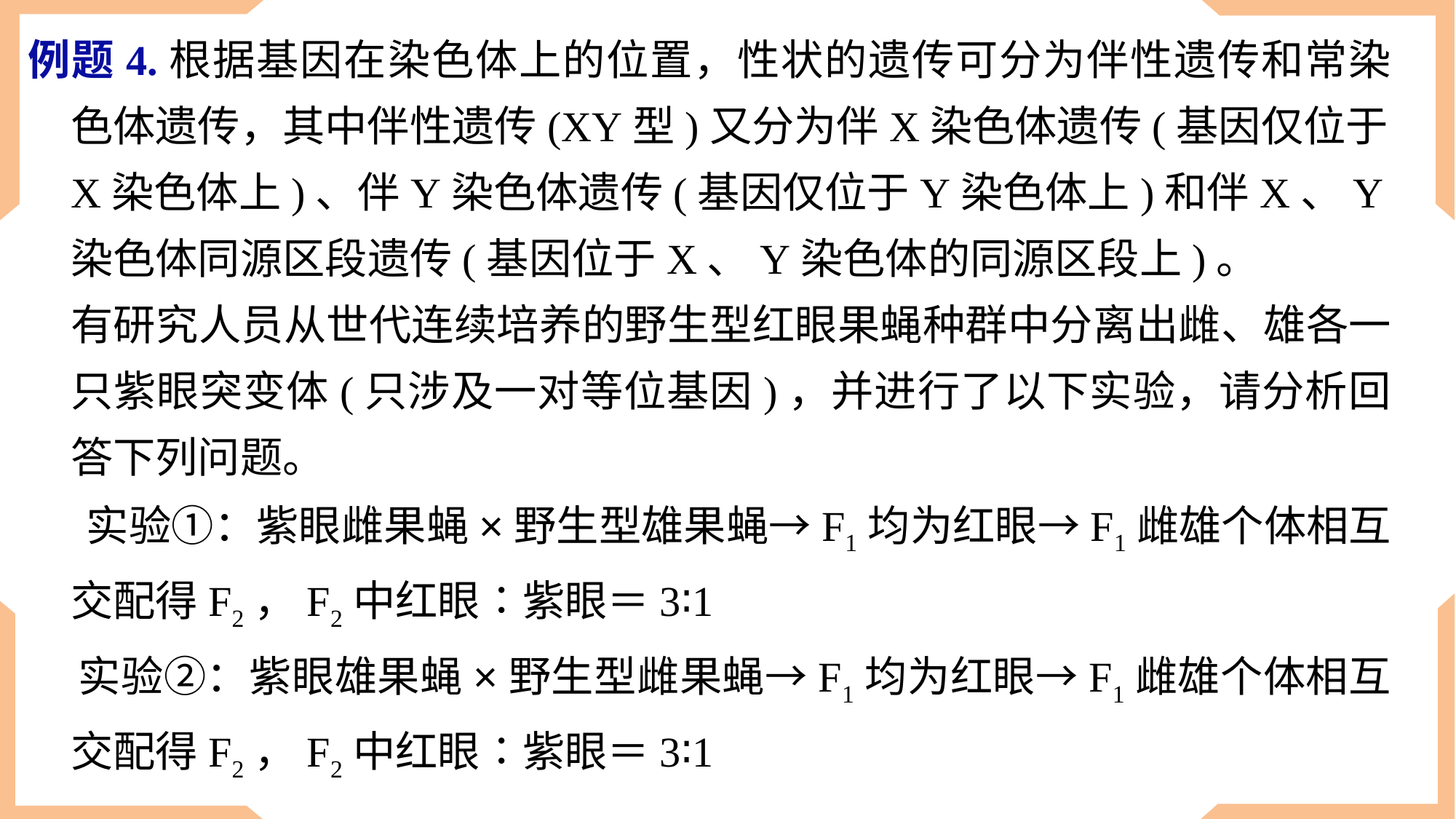

例题4.根据基因在染色体上的位置，性状的遗传可分为伴性遗传和常染色体遗传，其中伴性遗传(XY型)又分为伴X染色体遗传(基因仅位于X染色体上)、伴Y染色体遗传(基因仅位于Y染色体上)和伴X、Y染色体同源区段遗传(基因位于X、Y染色体的同源区段上)。
	有研究人员从世代连续培养的野生型红眼果蝇种群中分离出雌、雄各一只紫眼突变体(只涉及一对等位基因)，并进行了以下实验，请分析回答下列问题。
     实验①：紫眼雌果蝇×野生型雄果蝇→F1均为红眼→F1雌雄个体相互交配得F2，F2中红眼∶紫眼＝3∶1
    实验②：紫眼雄果蝇×野生型雌果蝇→F1均为红眼→F1雌雄个体相互交配得F2，F2中红眼∶紫眼＝3∶1